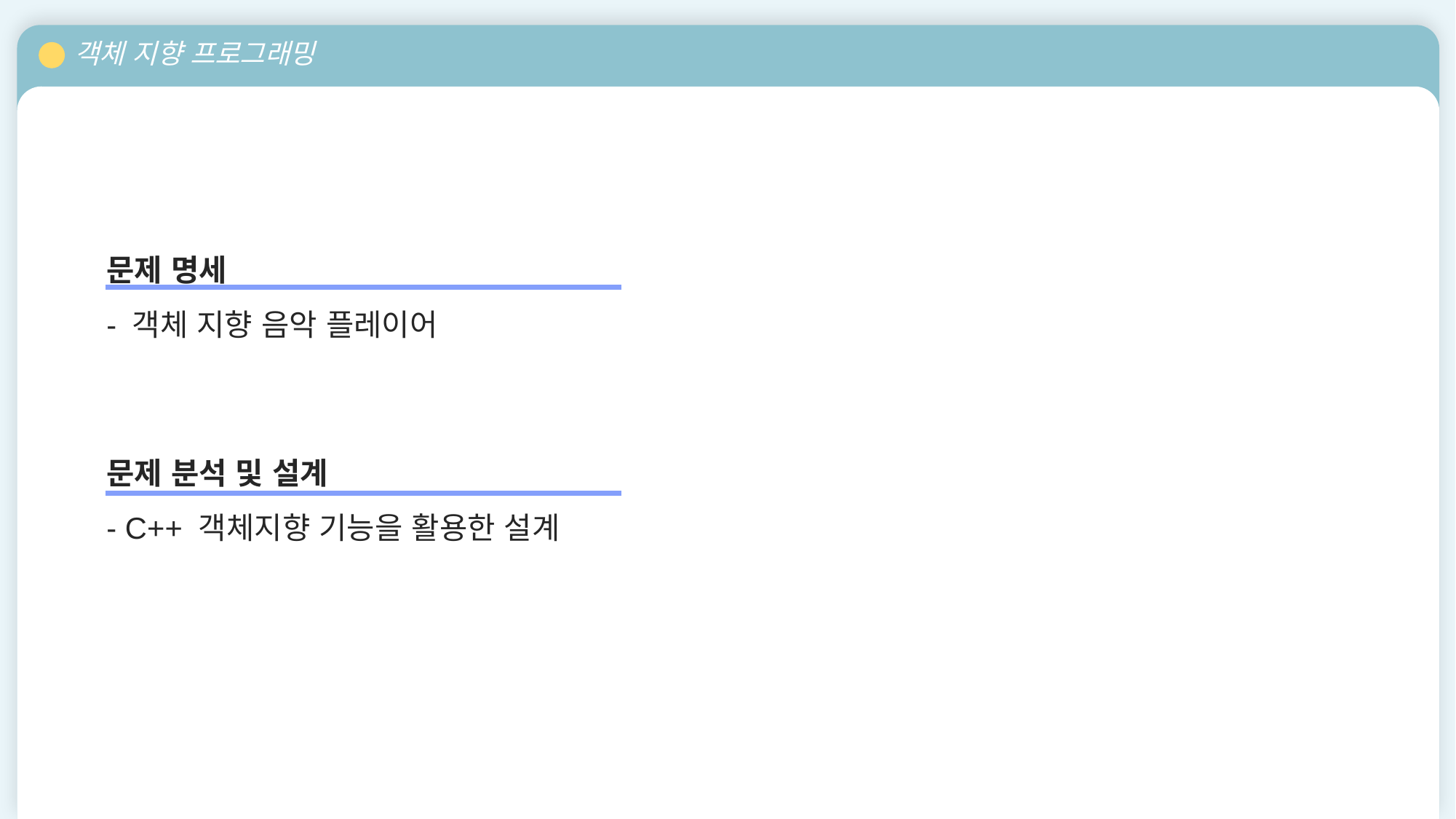

객체 지향 프로그래밍
문제 명세
- 객체 지향 음악 플레이어
문제 분석 및 설계
- C++ 객체지향 기능을 활용한 설계